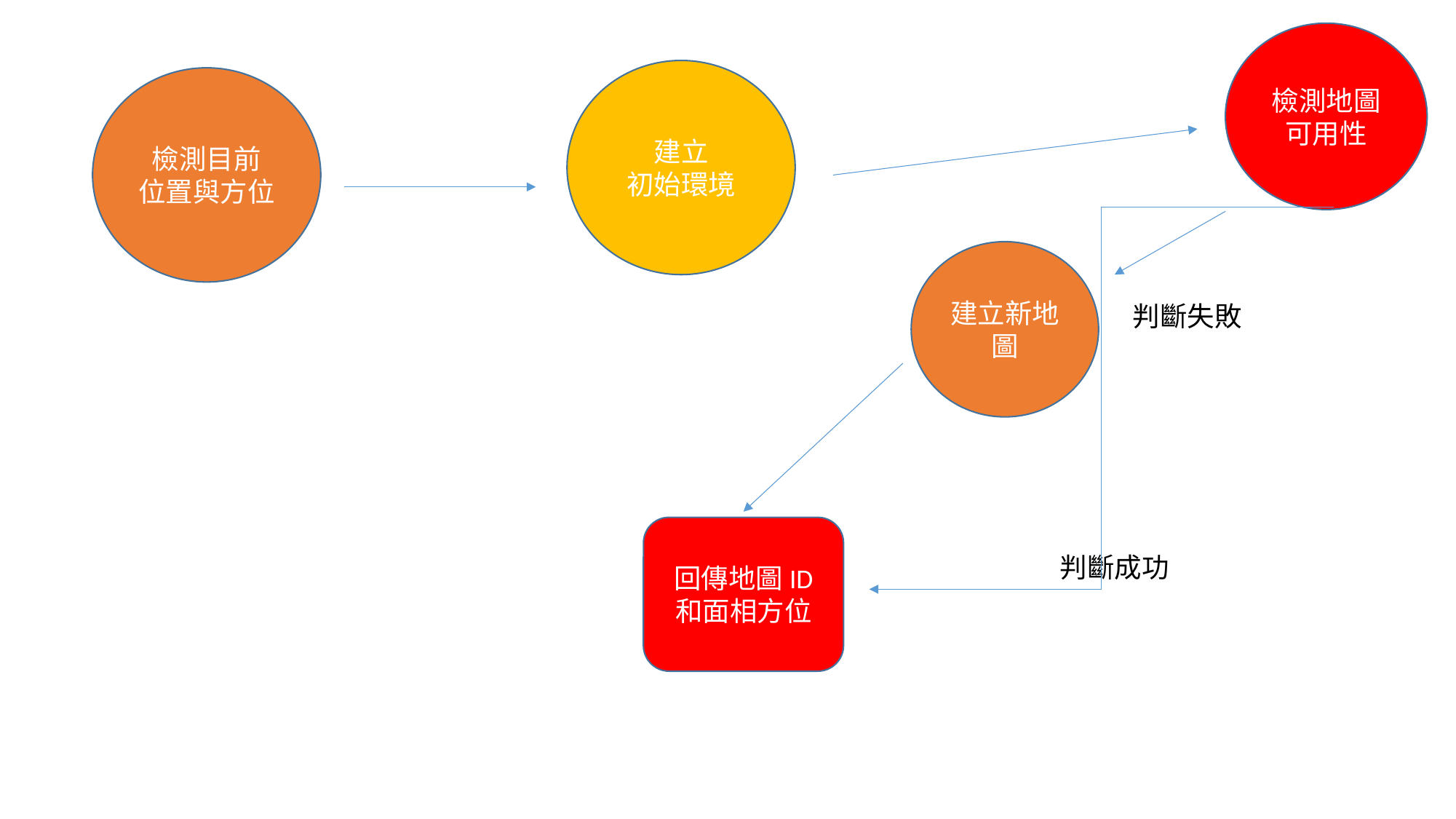

檢測地圖可用性
建立
初始環境
檢測目前
位置與方位
建立新地圖
判斷失敗
回傳地圖ID
和面相方位
判斷成功